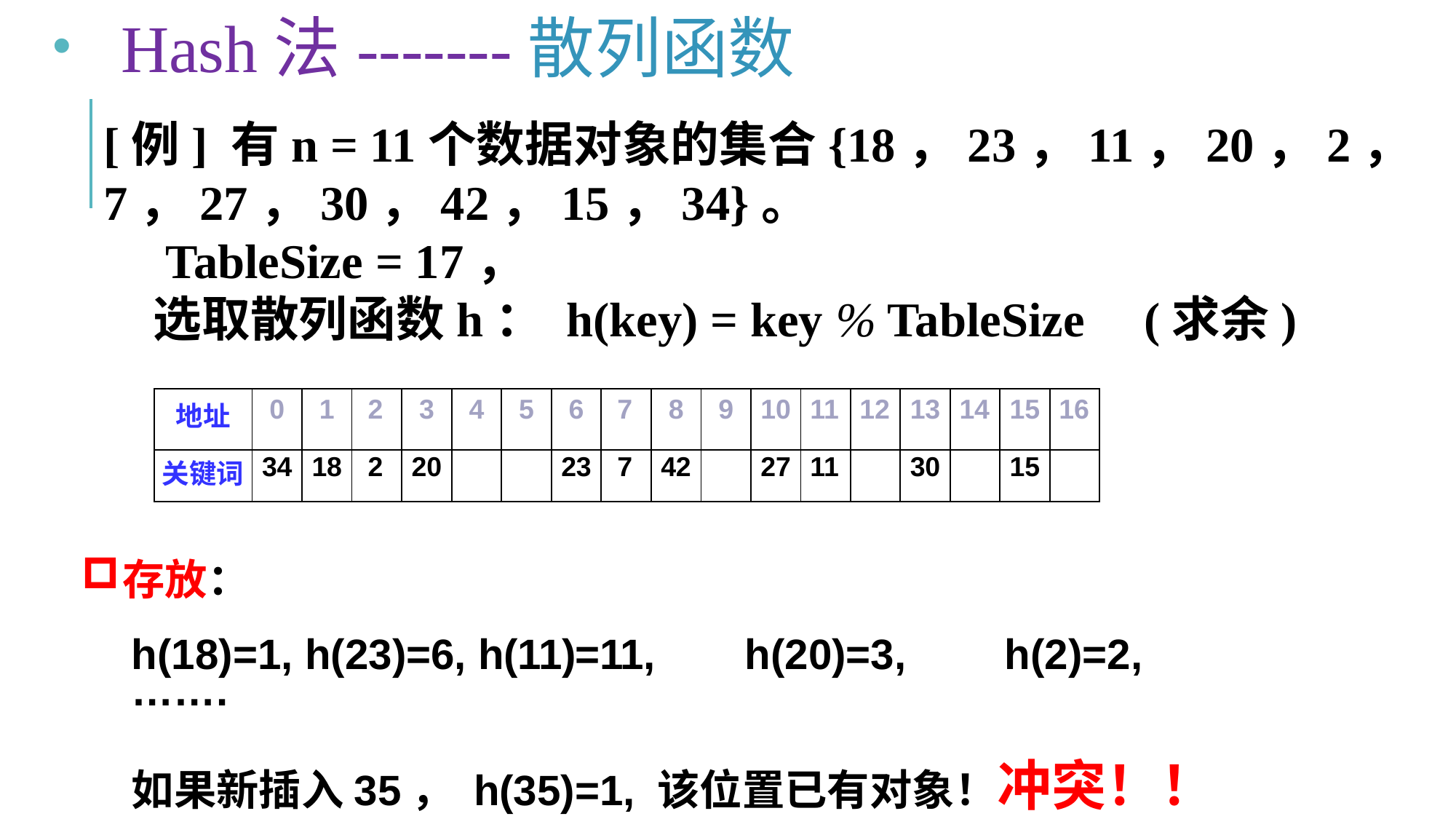

Hash法-------散列函数
[例] 有n = 11个数据对象的集合{18，23，11，20，2，7，27，30，42，15，34}。
 TableSize = 17，
选取散列函数h： h(key) = key % TableSize	(求余)
| 地址 | 0 | 1 | 2 | 3 | 4 | 5 | 6 | 7 | 8 | 9 | 10 | 11 | 12 | 13 | 14 | 15 | 16 |
| --- | --- | --- | --- | --- | --- | --- | --- | --- | --- | --- | --- | --- | --- | --- | --- | --- | --- |
| 关键词 | 34 | 18 | 2 | 20 |  |  | 23 | 7 | 42 |  | 27 | 11 |  | 30 |  | 15 |  |
存放：

h(18)=1, h(23)=6, h(11)=11,	h(20)=3,	h(2)=2, …….

如果新插入35， h(35)=1, 该位置已有对象！冲突！！